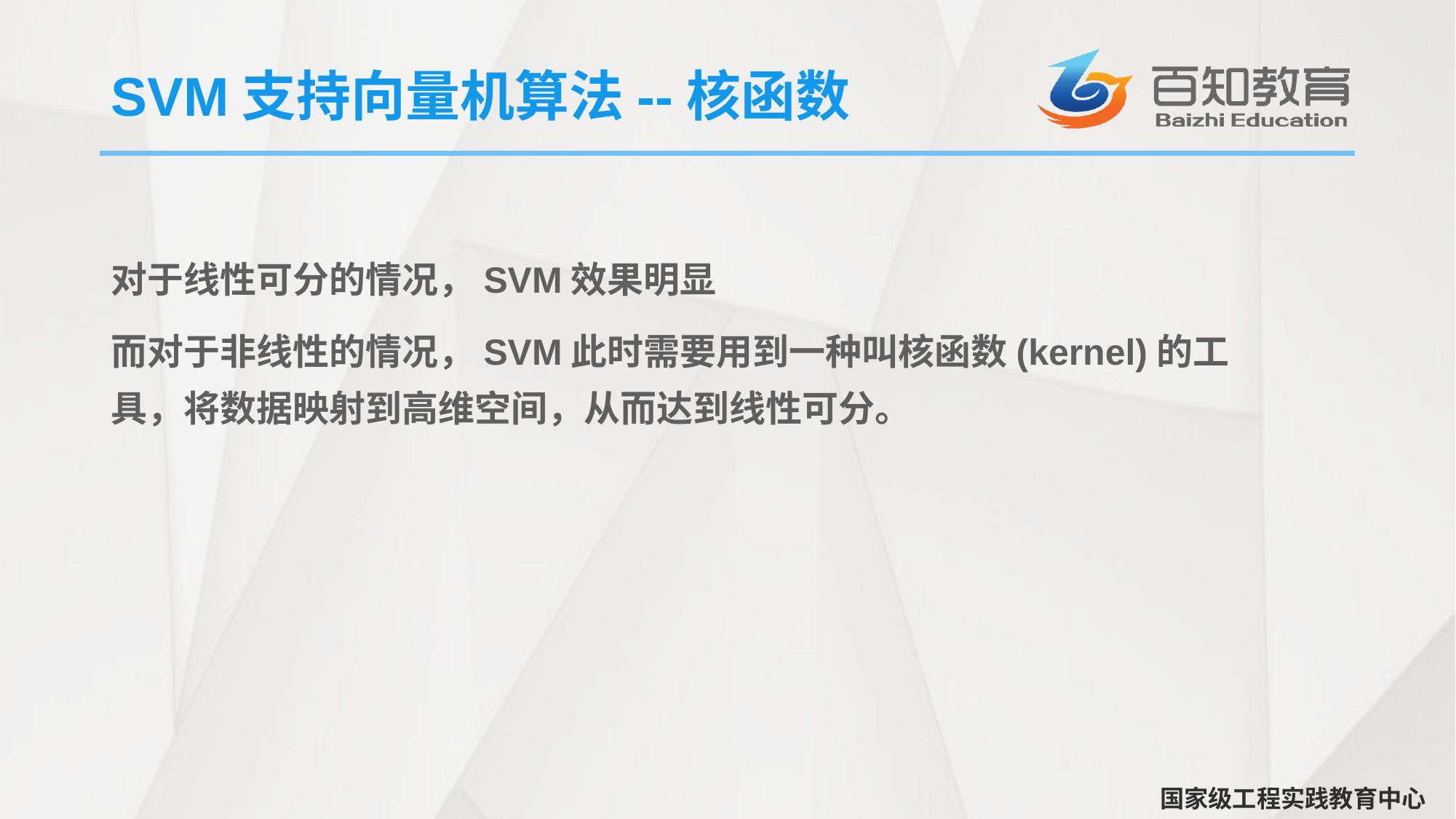

# SVM支持向量机算法--核函数

对于线性可分的情况，SVM效果明显
而对于非线性的情况，SVM此时需要用到一种叫核函数(kernel)的工具，将数据映射到高维空间，从而达到线性可分。